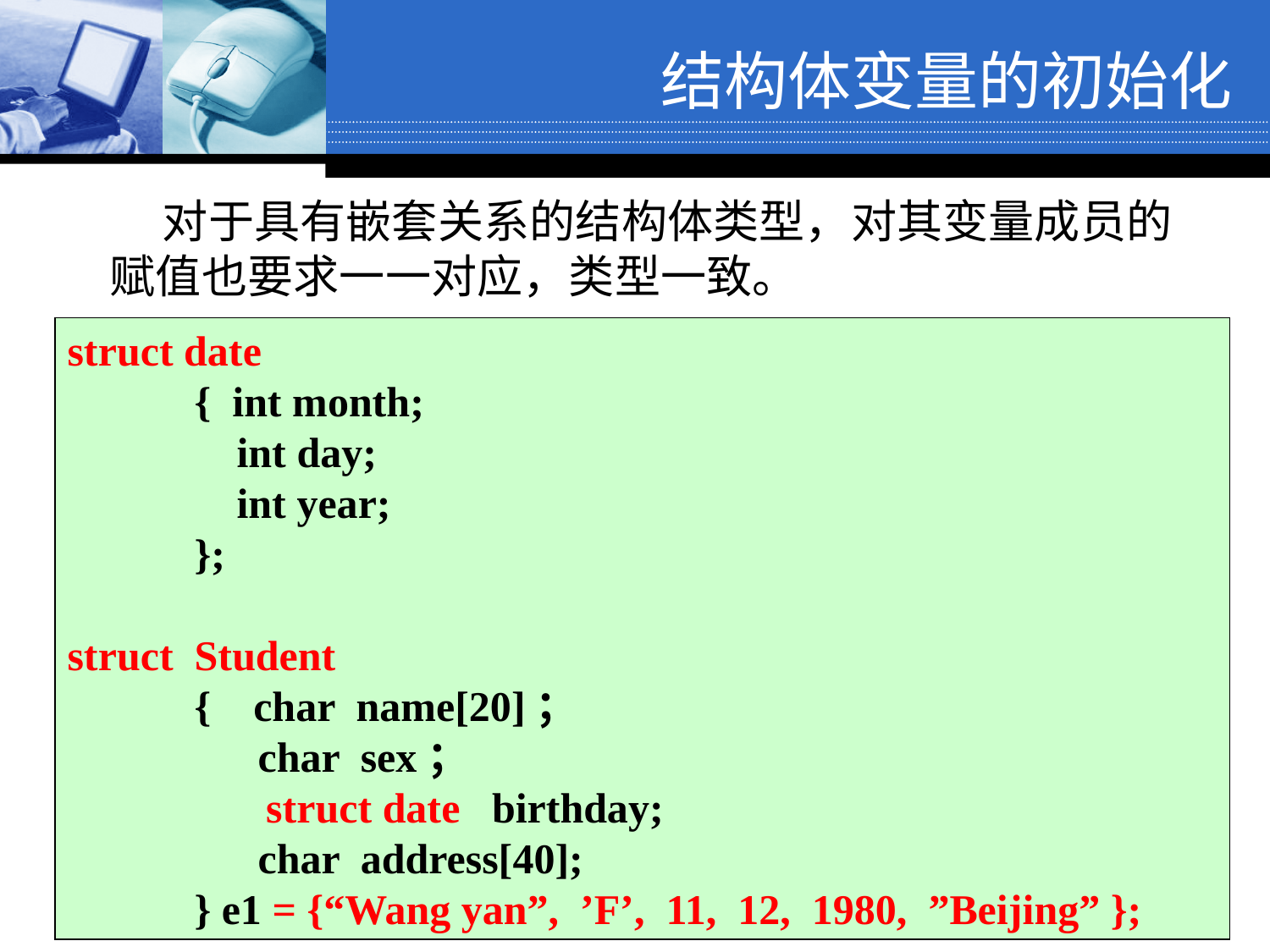

# 结构体变量的初始化
    对于具有嵌套关系的结构体类型，对其变量成员的赋值也要求一一对应，类型一致。
struct date
	{  int month;
	    int day;
	    int year;
	};

struct  Student
	{    char  name[20]；
	      char  sex；
	　  struct date   birthday;
	      char  address[40];
	} e1 = {“Wang yan”,  ’F’,  11,  12,  1980,  ”Beijing” };